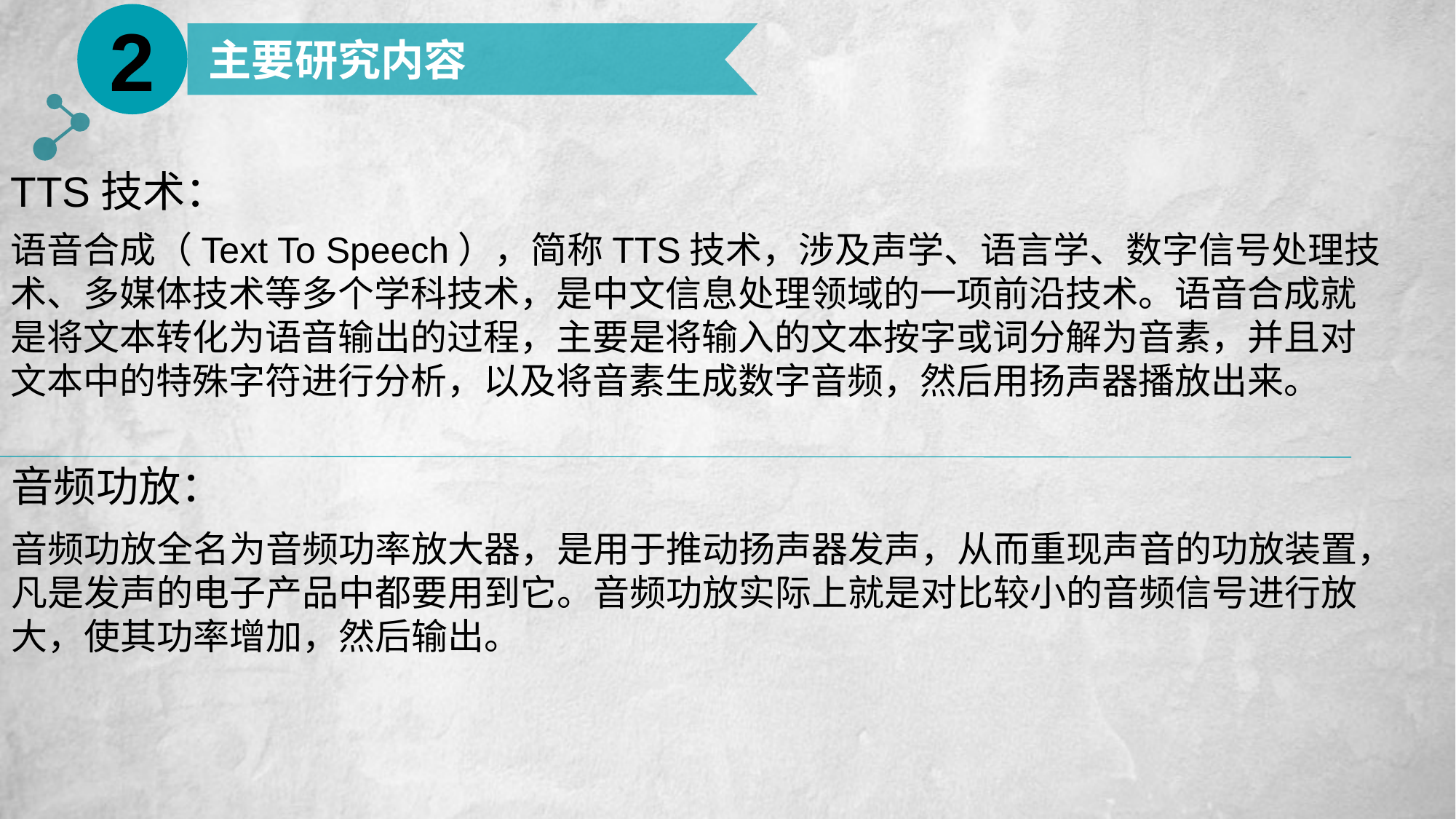

2

主要研究内容
TTS技术：
语音合成（Text To Speech），简称TTS技术，涉及声学、语言学、数字信号处理技术、多媒体技术等多个学科技术，是中文信息处理领域的一项前沿技术。语音合成就是将文本转化为语音输出的过程，主要是将输入的文本按字或词分解为音素，并且对文本中的特殊字符进行分析，以及将音素生成数字音频，然后用扬声器播放出来。
音频功放：
音频功放全名为音频功率放大器，是用于推动扬声器发声，从而重现声音的功放装置，凡是发声的电子产品中都要用到它。音频功放实际上就是对比较小的音频信号进行放大，使其功率增加，然后输出。